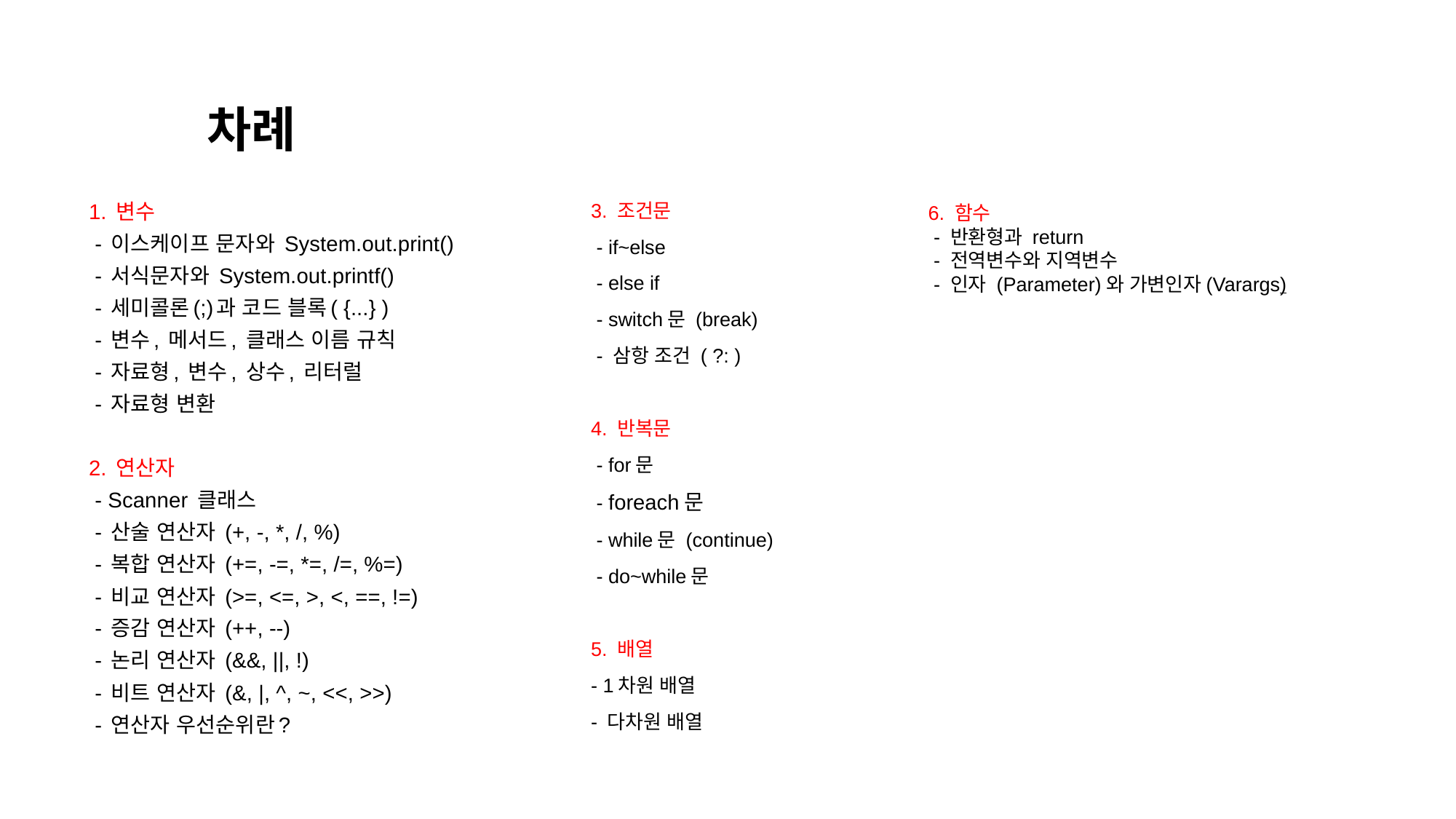

차례
1. 변수
 - 이스케이프 문자와 System.out.print()
 - 서식문자와 System.out.printf()
 - 세미콜론(;)과 코드 블록( {...} )
 - 변수, 메서드, 클래스 이름 규칙
 - 자료형, 변수, 상수, 리터럴
 - 자료형 변환

2. 연산자
 - Scanner 클래스
 - 산술 연산자 (+, -, *, /, %)
 - 복합 연산자 (+=, -=, *=, /=, %=)
 - 비교 연산자 (>=, <=, >, <, ==, !=)
 - 증감 연산자 (++, --)
 - 논리 연산자 (&&, ||, !)
 - 비트 연산자 (&, |, ^, ~, <<, >>)
 - 연산자 우선순위란?
3. 조건문
 - if~else
 - else if
 - switch문 (break)
 - 삼항 조건 ( ?: )

4. 반복문
 - for문
 - foreach문
 - while문 (continue)
 - do~while문

5. 배열
- 1차원 배열
- 다차원 배열
6. 함수
 - 반환형과 return
 - 전역변수와 지역변수
 - 인자 (Parameter)와 가변인자(Varargs)